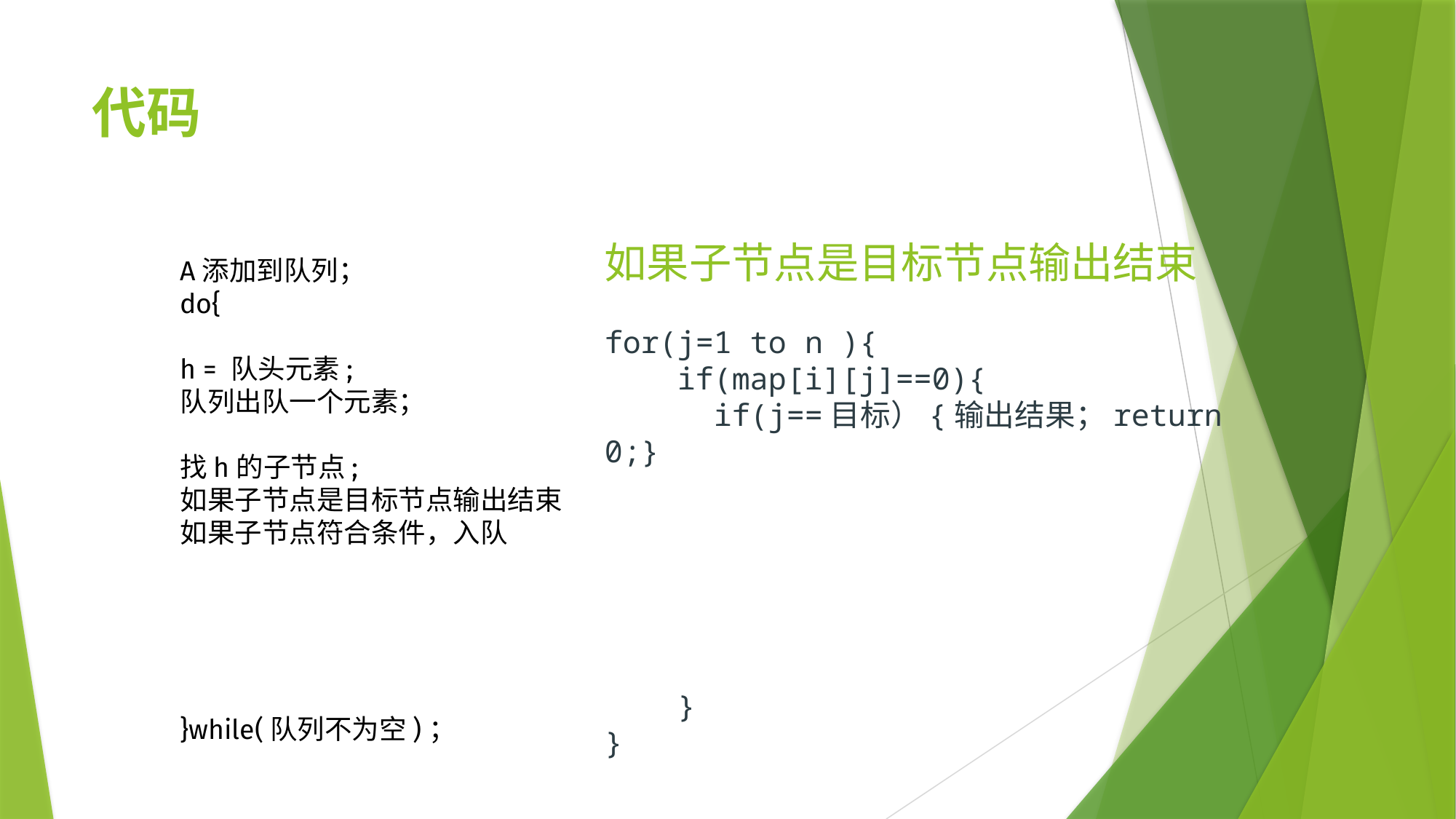

# 代码
如果子节点是目标节点输出结束

for(j=1 to n ){
    if(map[i][j]==0){
	if(j==目标）{输出结果；return 0;}

    }
}
A添加到队列；
do{

h = 队头元素;
队列出队一个元素；

找h的子节点;
如果子节点是目标节点输出结束
如果子节点符合条件，入队

}while(队列不为空)；